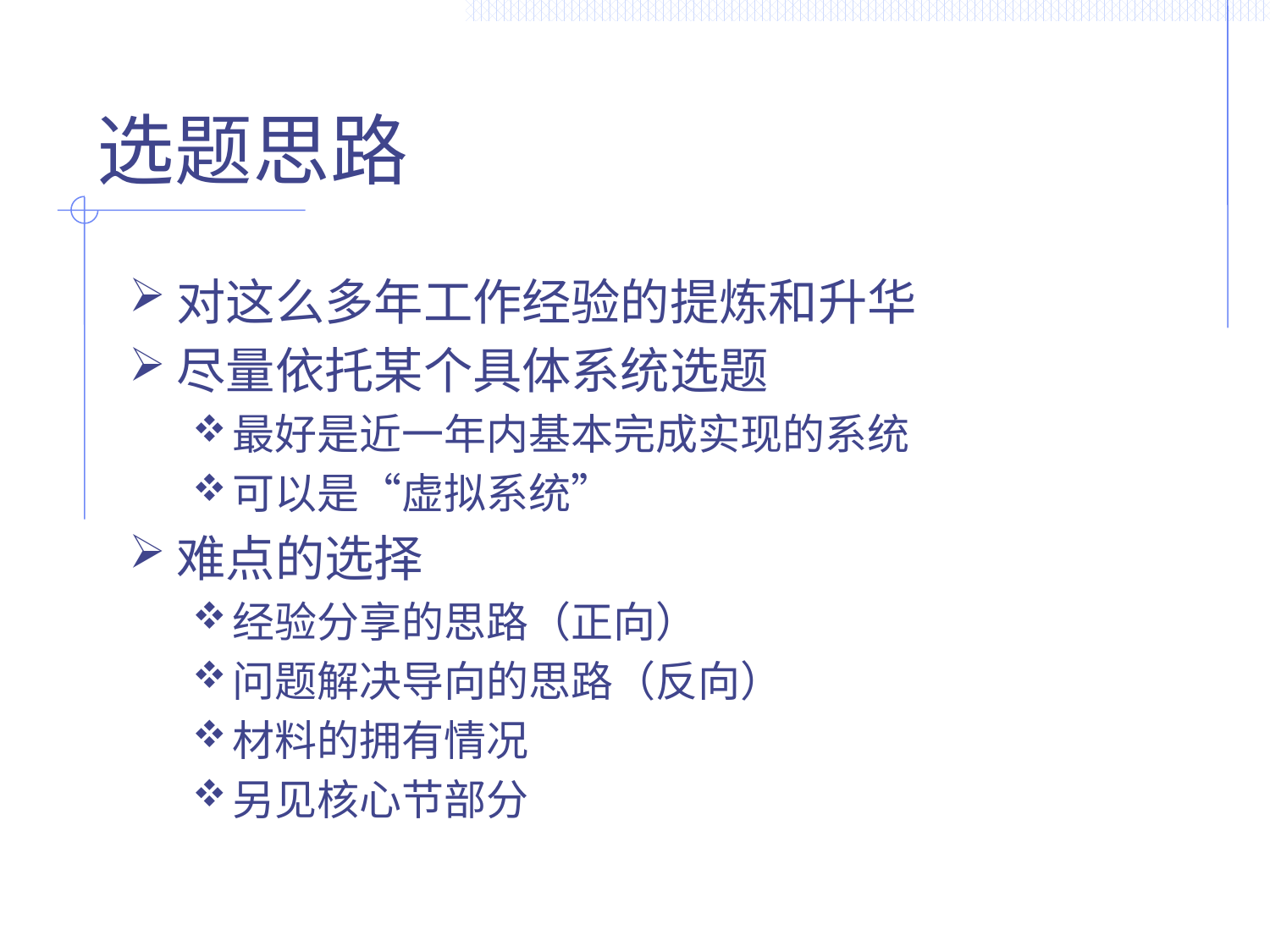

# 选题思路
对这么多年工作经验的提炼和升华
尽量依托某个具体系统选题
最好是近一年内基本完成实现的系统
可以是“虚拟系统”
难点的选择
经验分享的思路（正向）
问题解决导向的思路（反向）
材料的拥有情况
另见核心节部分